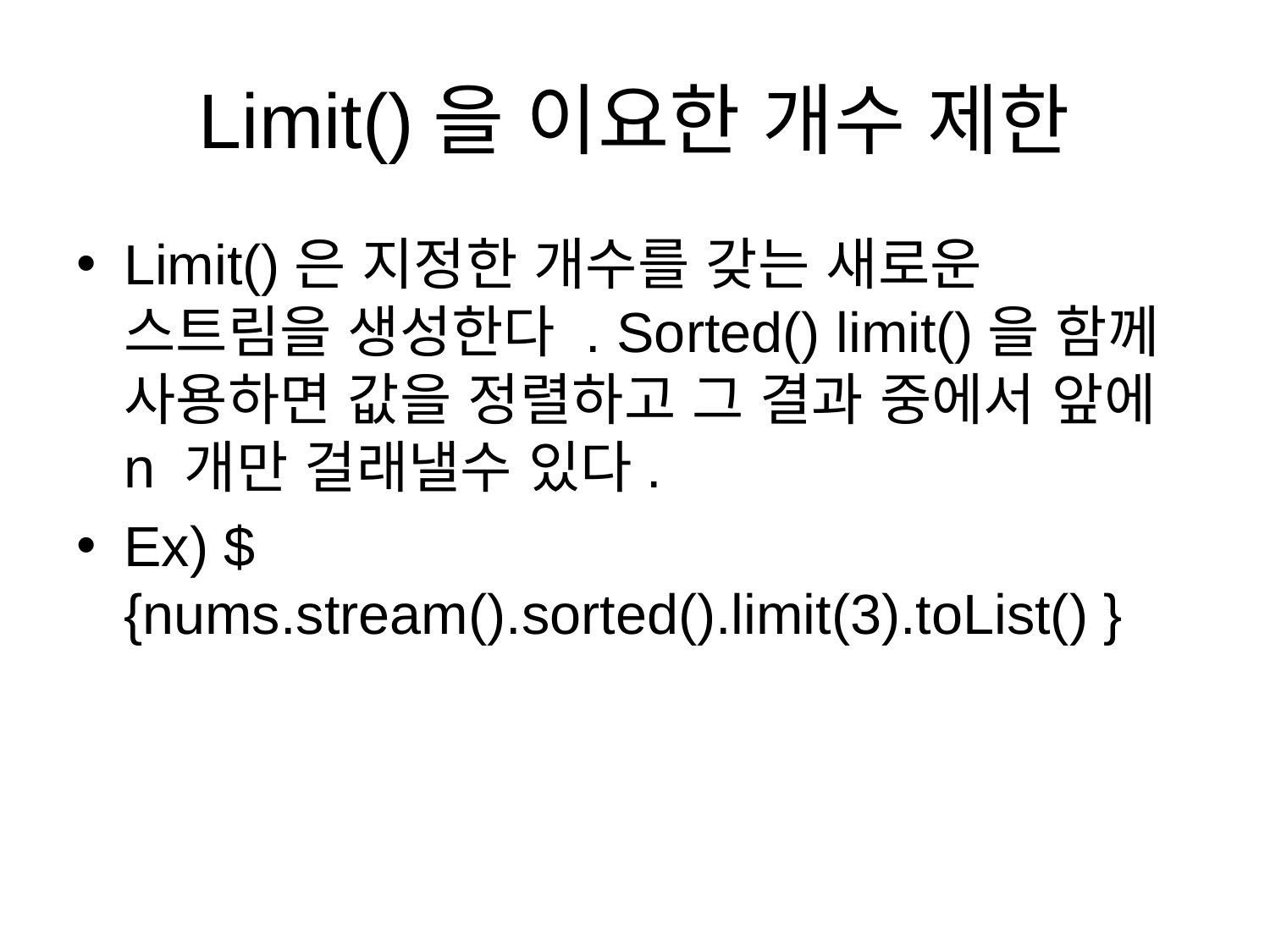

# Limit()을 이요한 개수 제한
Limit()은 지정한 개수를 갖는 새로운 스트림을 생성한다 . Sorted() limit()을 함께 사용하면 값을 정렬하고 그 결과 중에서 앞에 n 개만 걸래낼수 있다.
Ex) ${nums.stream().sorted().limit(3).toList() }